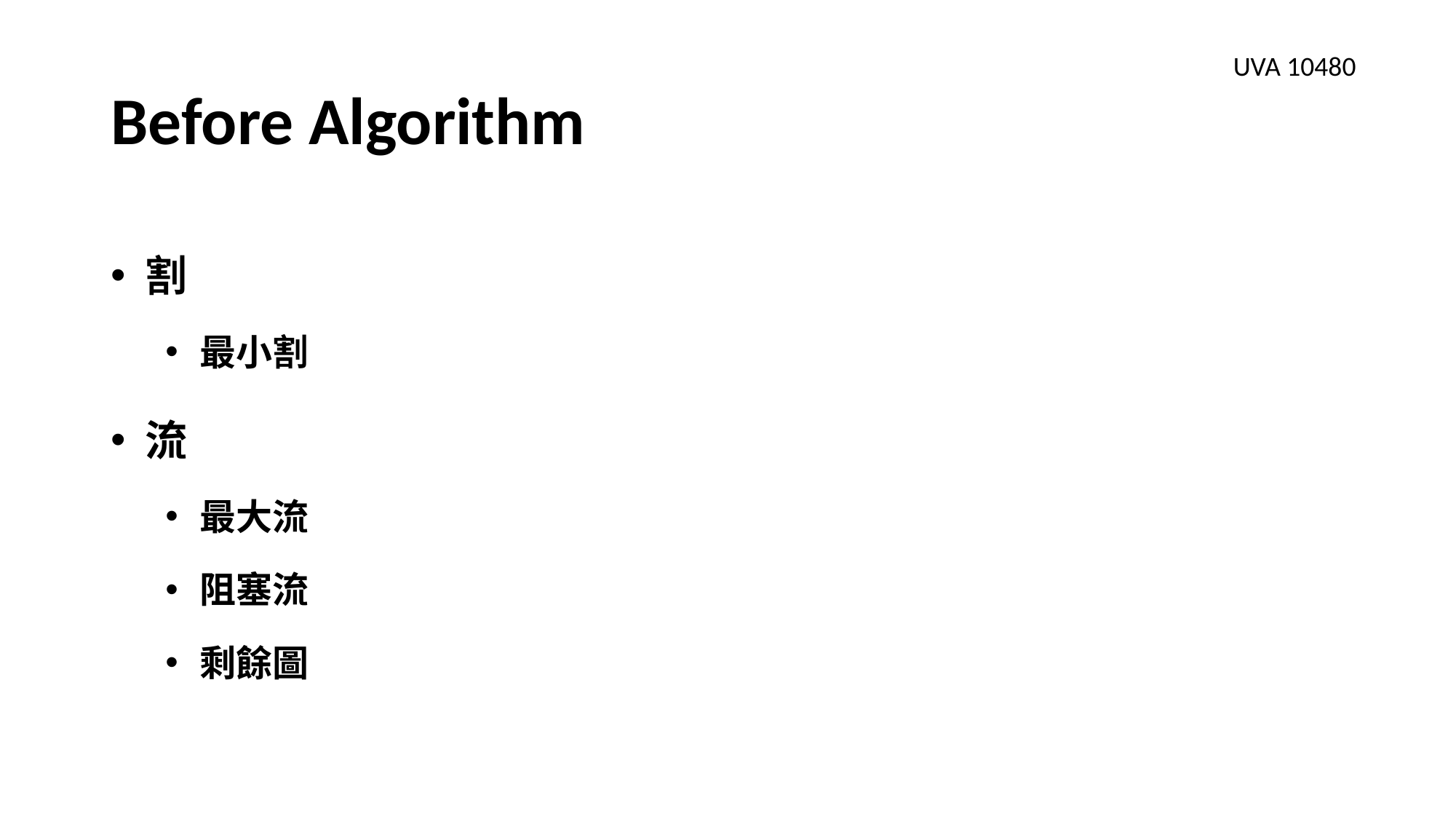

# Before Algorithm
UVA 10480
割
最小割
流
最大流
阻塞流
剩餘圖